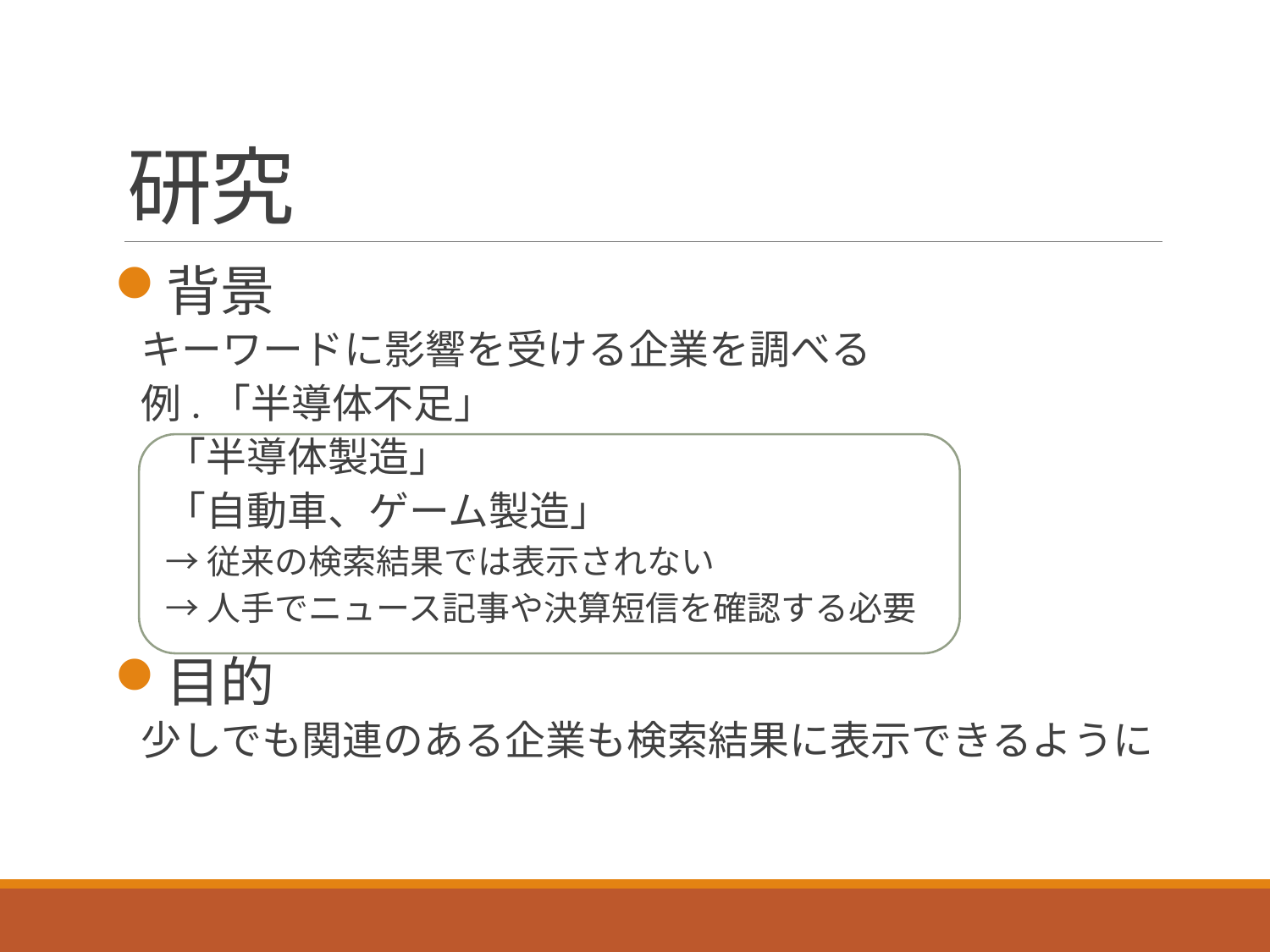

# 研究
背景
キーワードに影響を受ける企業を調べる
例.「半導体不足」
「半導体製造」
「自動車、ゲーム製造」
→従来の検索結果では表示されない
→人手でニュース記事や決算短信を確認する必要
目的
少しでも関連のある企業も検索結果に表示できるように